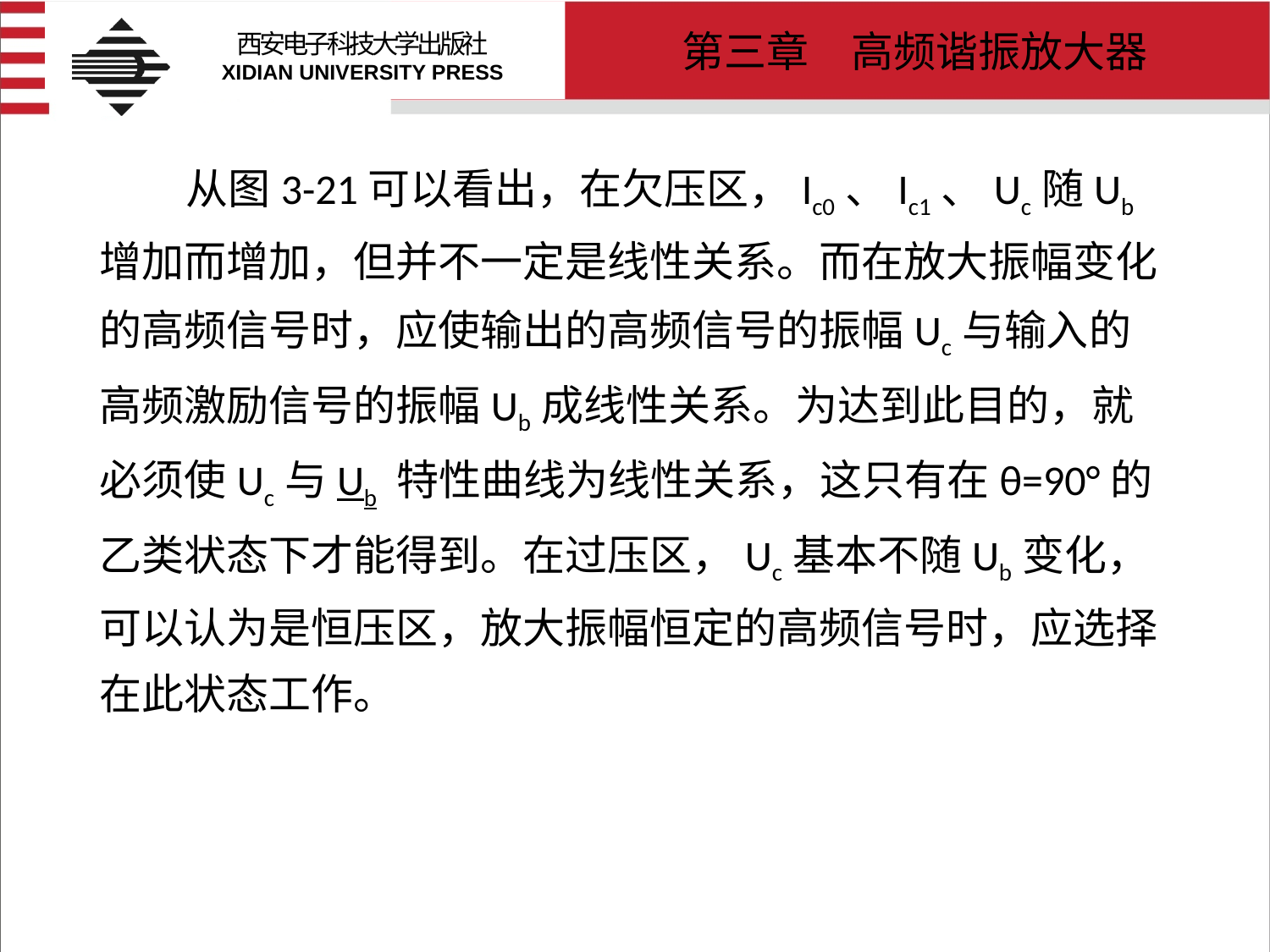

# 从图3-21可以看出，在欠压区，Ic0、Ic1、Uc随Ub 增加而增加，但并不一定是线性关系。而在放大振幅变化的高频信号时，应使输出的高频信号的振幅Uc与输入的高频激励信号的振幅Ub成线性关系。为达到此目的，就必须使Uc与Ub 特性曲线为线性关系，这只有在θ=90°的乙类状态下才能得到。在过压区，Uc基本不随Ub变化，可以认为是恒压区，放大振幅恒定的高频信号时，应选择在此状态工作。